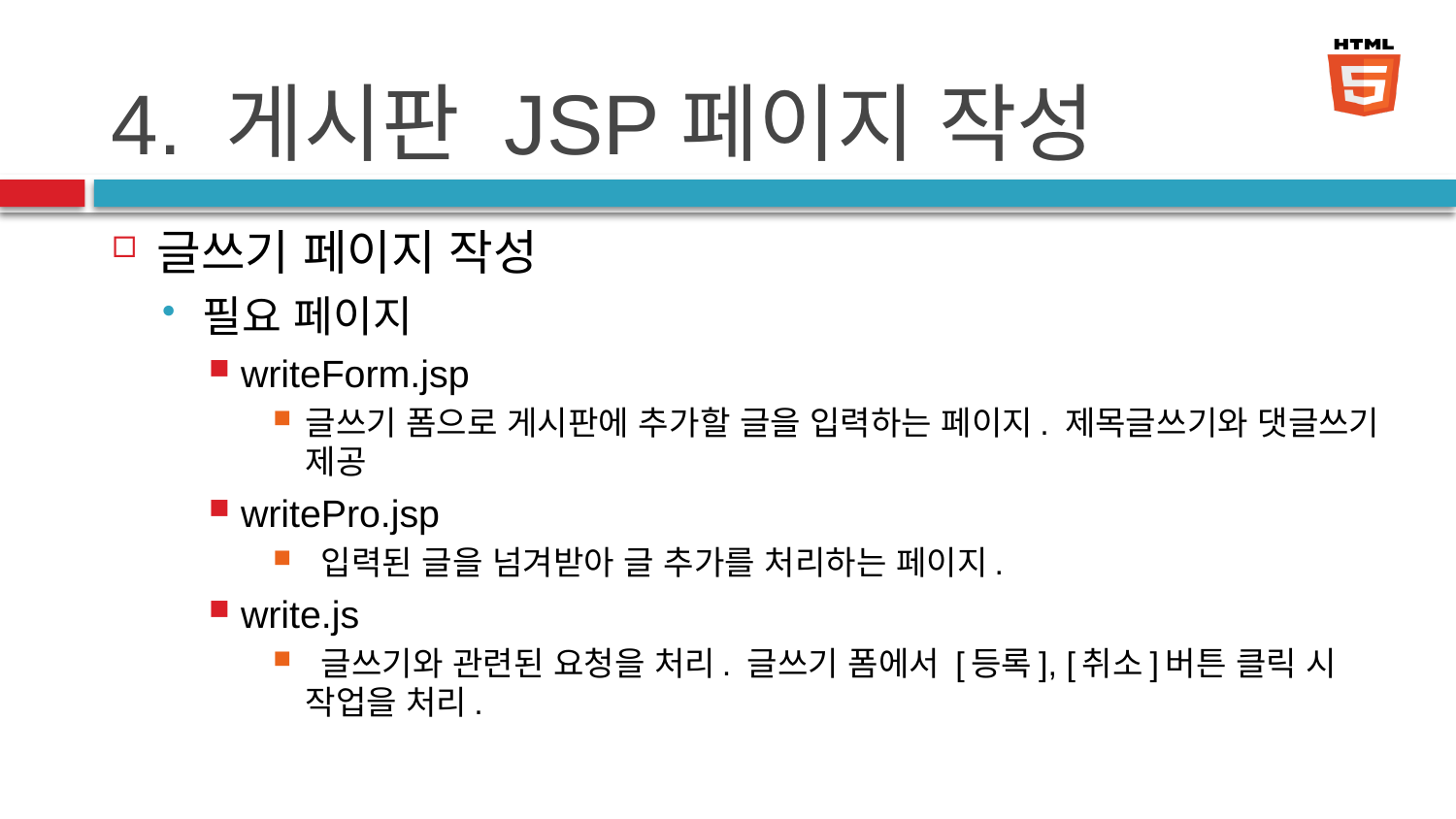

# 4. 게시판 JSP페이지 작성
글쓰기 페이지 작성
필요 페이지
writeForm.jsp
글쓰기 폼으로 게시판에 추가할 글을 입력하는 페이지. 제목글쓰기와 댓글쓰기 제공
writePro.jsp
 입력된 글을 넘겨받아 글 추가를 처리하는 페이지.
write.js
 글쓰기와 관련된 요청을 처리. 글쓰기 폼에서 [등록], [취소]버튼 클릭 시 작업을 처리.